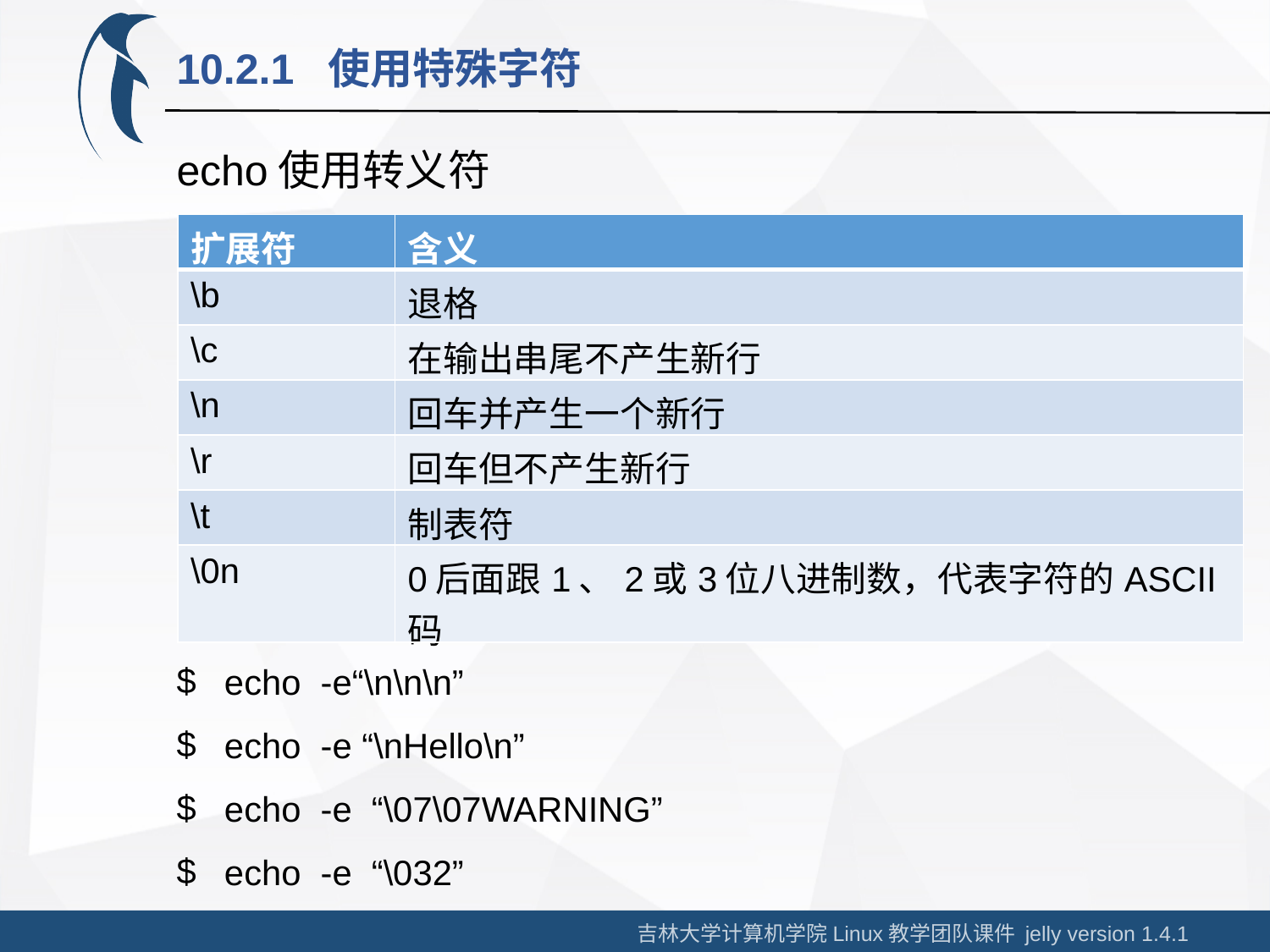

10.2.1  使用特殊字符
echo使用转义符

echo  -e“\n\n\n”
echo  -e “\nHello\n”
echo  -e  “\07\07WARNING”
echo  -e  “\032”
| 扩展符 | 含义 |
| --- | --- |
| \b | 退格 |
| \c | 在输出串尾不产生新行 |
| \n | 回车并产生一个新行 |
| \r | 回车但不产生新行 |
| \t | 制表符 |
| \0n | 0后面跟1、2或3位八进制数，代表字符的ASCII码 |